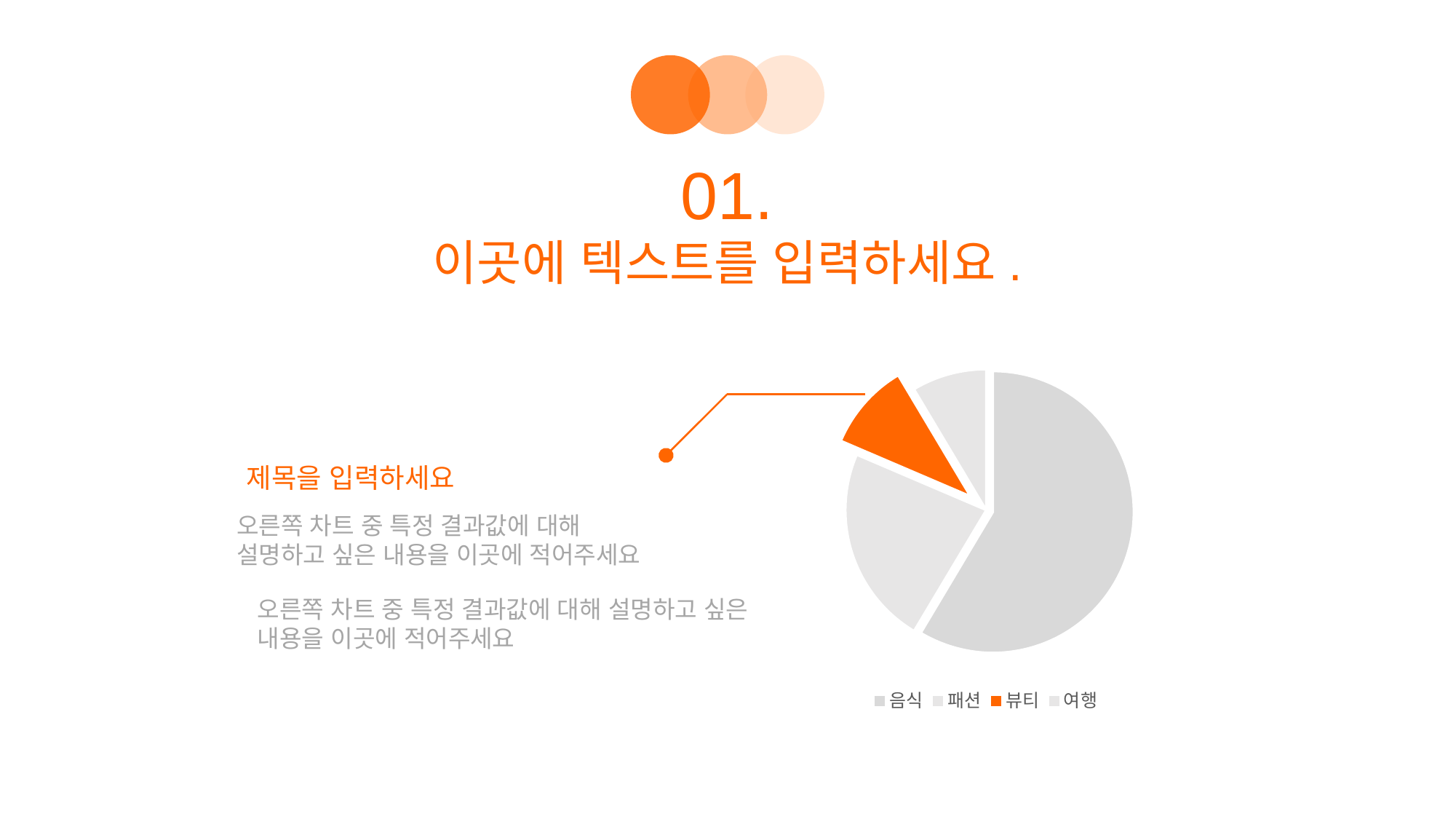

01.
이곳에 텍스트를 입력하세요.

### Chart

| Category | 판매 |
|---|---|
| 음식 | 8.2 |
| 패션 | 3.2 |
| 뷰티 | 1.4 |
| 여행 | 1.2 |
제목을 입력하세요
오른쪽 차트 중 특정 결과값에 대해
설명하고 싶은 내용을 이곳에 적어주세요
오른쪽 차트 중 특정 결과값에 대해 설명하고 싶은 내용을 이곳에 적어주세요